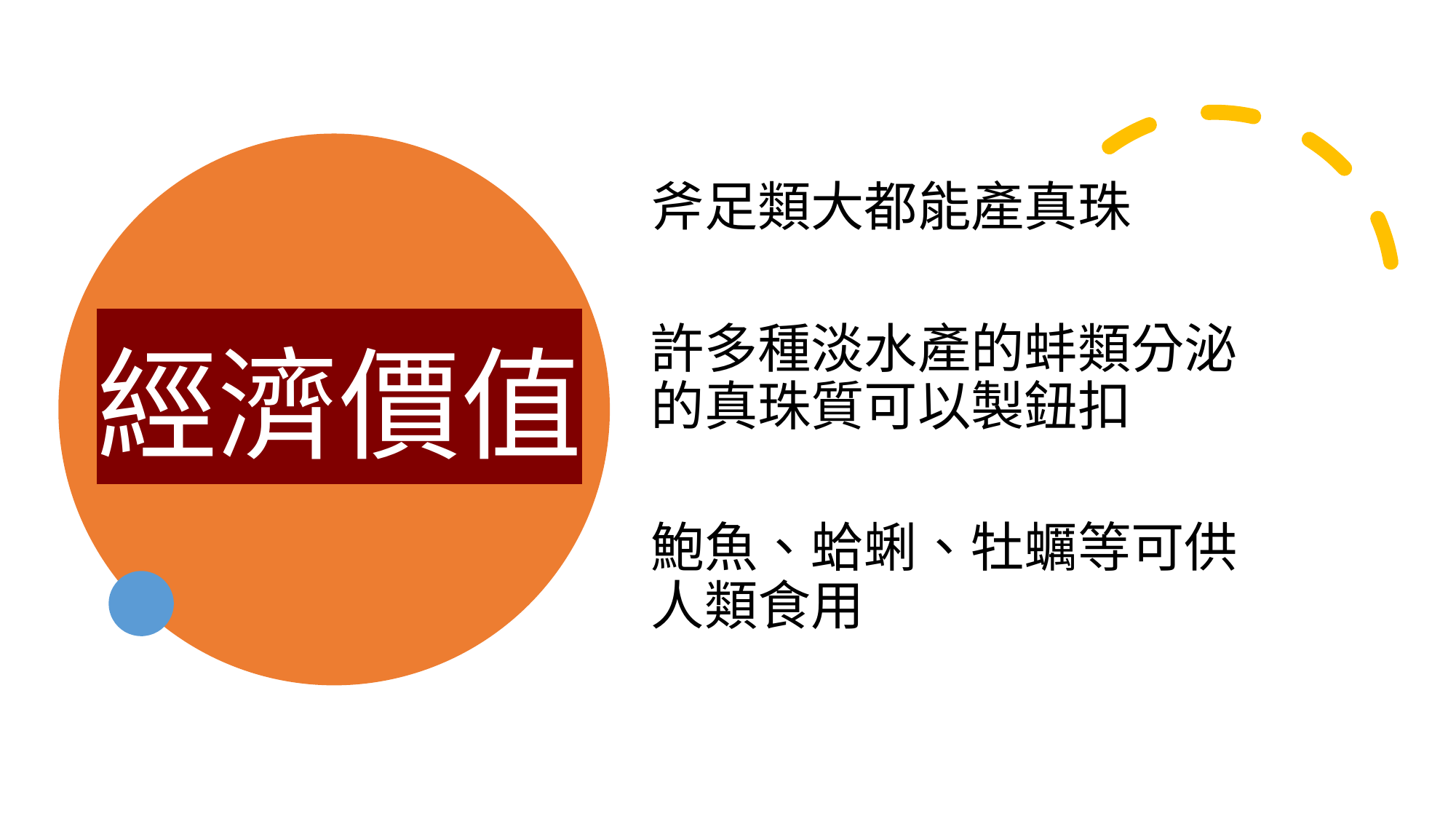

斧足類大都能產真珠

許多種淡水產的蚌類分泌的真珠質可以製鈕扣

鮑魚、蛤蜊、牡蠣等可供人類食用

# 經濟價值